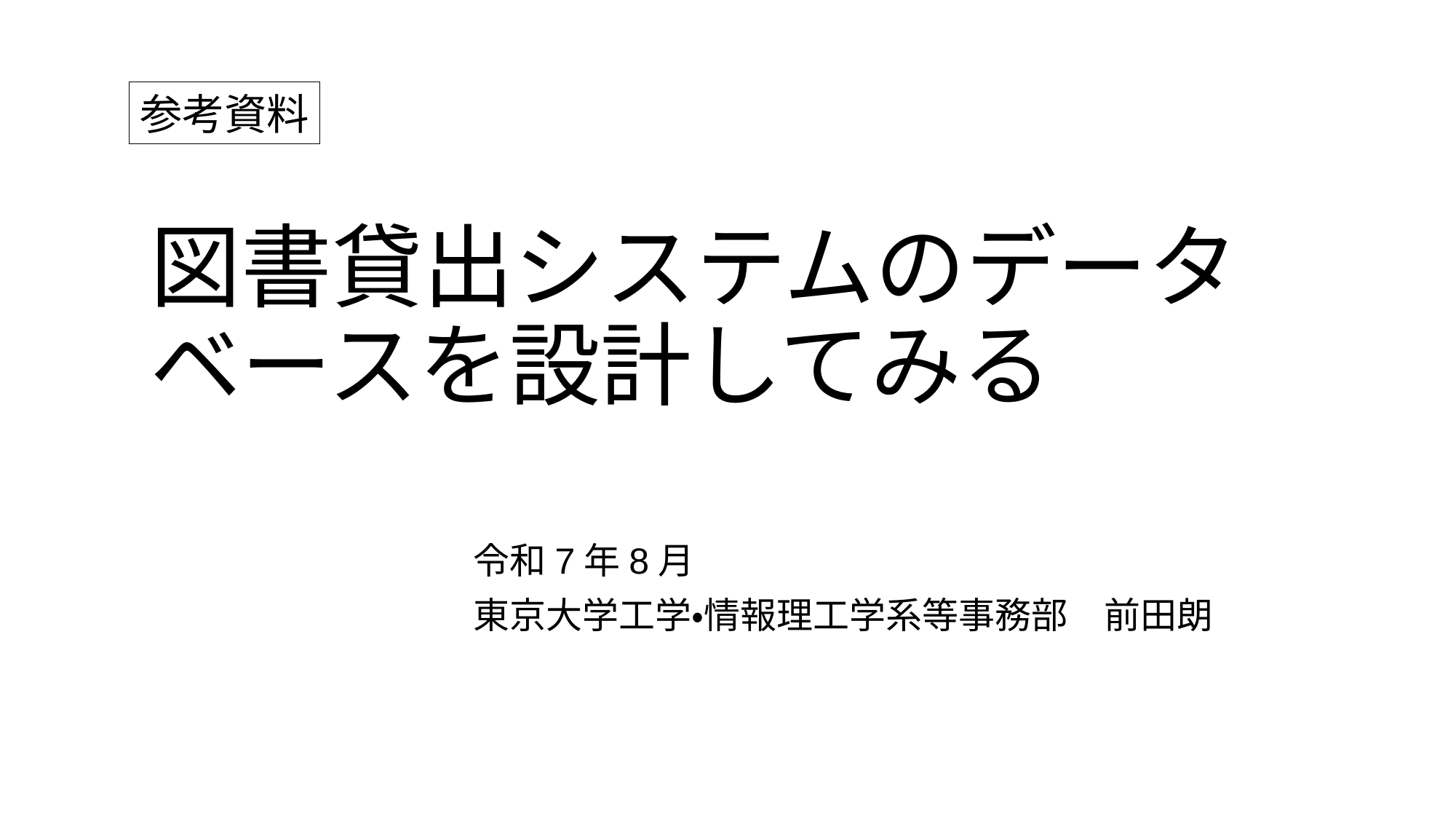

参考資料
# 図書貸出システムのデータベースを設計してみる
令和7年8月
東京大学工学・情報理工学系等事務部　前田朗